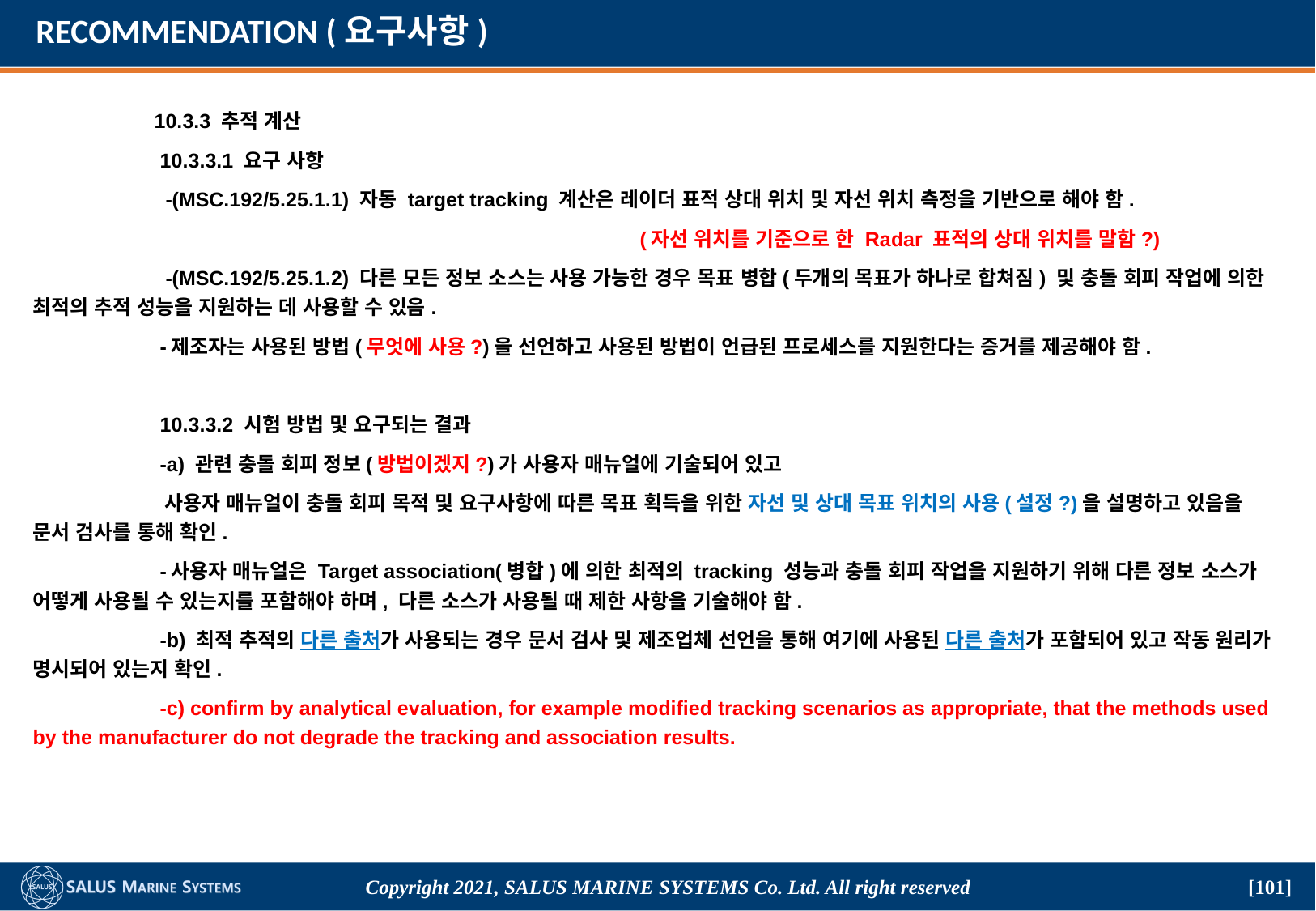

# RECOMMENDATION (요구사항)
	10.3.3 추적 계산
	 10.3.3.1 요구 사항
	  -(MSC.192/5.25.1.1) 자동 target tracking 계산은 레이더 표적 상대 위치 및 자선 위치 측정을 기반으로 해야 함.
					(자선 위치를 기준으로 한 Radar 표적의 상대 위치를 말함?)
	  -(MSC.192/5.25.1.2) 다른 모든 정보 소스는 사용 가능한 경우 목표 병합(두개의 목표가 하나로 합쳐짐) 및 충돌 회피 작업에 의한 최적의 추적 성능을 지원하는 데 사용할 수 있음.
	 -제조자는 사용된 방법(무엇에 사용?)을 선언하고 사용된 방법이 언급된 프로세스를 지원한다는 증거를 제공해야 함.

	 10.3.3.2 시험 방법 및 요구되는 결과
	 -a) 관련 충돌 회피 정보(방법이겠지?)가 사용자 매뉴얼에 기술되어 있고
	 사용자 매뉴얼이 충돌 회피 목적 및 요구사항에 따른 목표 획득을 위한 자선 및 상대 목표 위치의 사용(설정?)을 설명하고 있음을 문서 검사를 통해 확인.
	 -사용자 매뉴얼은 Target association(병합)에 의한 최적의 tracking 성능과 충돌 회피 작업을 지원하기 위해 다른 정보 소스가 어떻게 사용될 수 있는지를 포함해야 하며, 다른 소스가 사용될 때 제한 사항을 기술해야 함.
	 -b) 최적 추적의 다른 출처가 사용되는 경우 문서 검사 및 제조업체 선언을 통해 여기에 사용된 다른 출처가 포함되어 있고 작동 원리가 명시되어 있는지 확인.
	 -c) confirm by analytical evaluation, for example modified tracking scenarios as appropriate, that the methods used by the manufacturer do not degrade the tracking and association results.
Copyright 2021, SALUS Marine Systems Co. Ltd. All right reserved
[101]